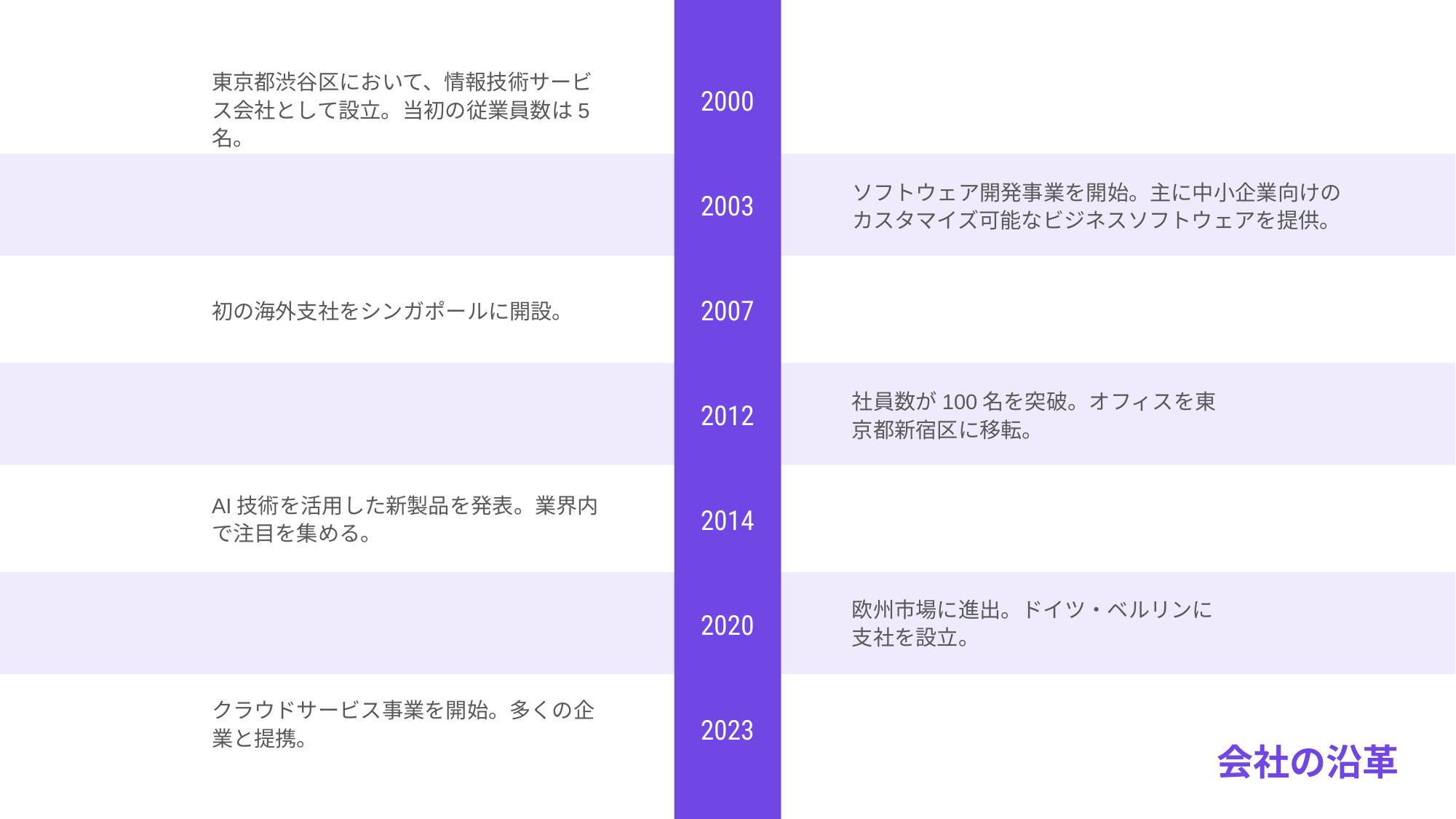

東京都渋谷区において、情報技術サービス会社として設立。当初の従業員数は5名。
2000

ソフトウェア開発事業を開始。主に中小企業向けのカスタマイズ可能なビジネスソフトウェアを提供。
2003
2007
初の海外支社をシンガポールに開設。

社員数が100名を突破。オフィスを東京都新宿区に移転。
2012
AI技術を活用した新製品を発表。業界内で注目を集める。
2014

欧州市場に進出。ドイツ・ベルリンに支社を設立。
2020
クラウドサービス事業を開始。多くの企業と提携。
2023
会社の沿革